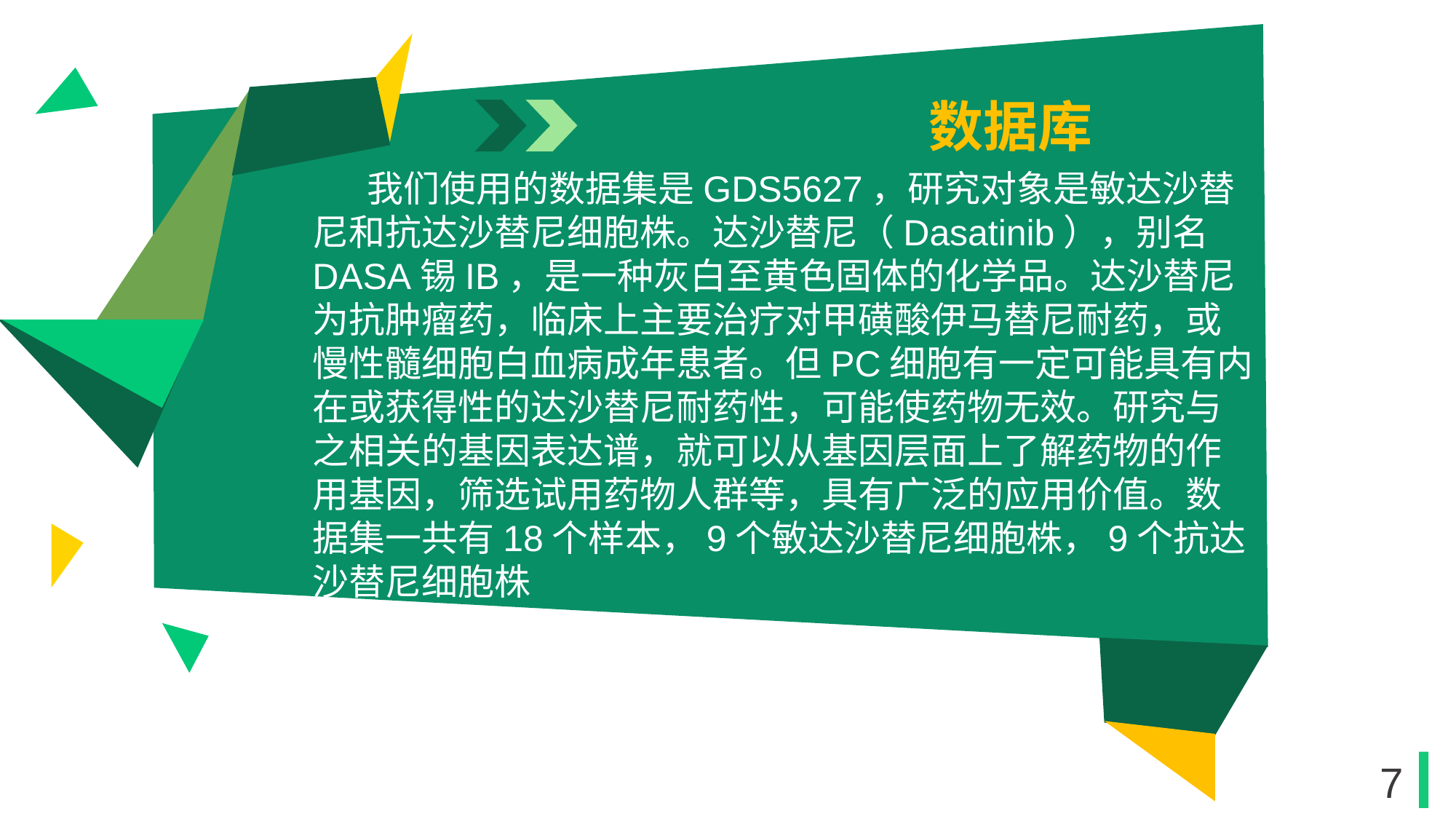

数据库

我们使用的数据集是GDS5627，研究对象是敏达沙替尼和抗达沙替尼细胞株。达沙替尼（Dasatinib），别名DASA锡IB，是一种灰白至黄色固体的化学品。达沙替尼为抗肿瘤药，临床上主要治疗对甲磺酸伊马替尼耐药，或慢性髓细胞白血病成年患者。但PC细胞有一定可能具有内在或获得性的达沙替尼耐药性，可能使药物无效。研究与之相关的基因表达谱，就可以从基因层面上了解药物的作用基因，筛选试用药物人群等，具有广泛的应用价值。数据集一共有18个样本，9个敏达沙替尼细胞株，9个抗达沙替尼细胞株
。

7